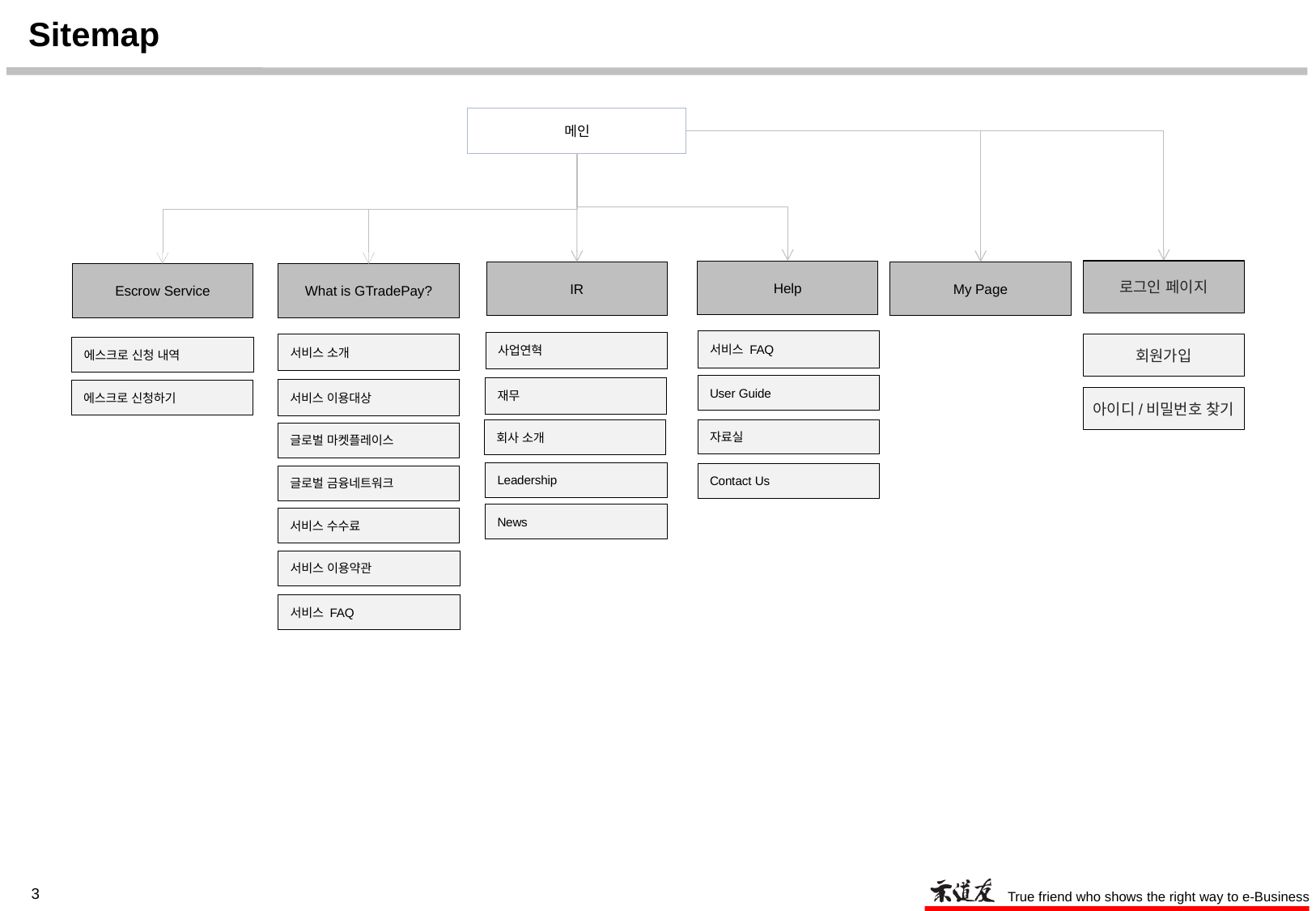

# Sitemap
메인
Help
로그인 페이지
IR
My Page
Escrow Service
What is GTradePay?
서비스 FAQ
사업연혁
회원가입
서비스 소개
에스크로 신청 내역
User Guide
재무
서비스 이용대상
에스크로 신청하기
아이디/비밀번호 찾기
자료실
회사 소개
글로벌 마켓플레이스
Leadership
Contact Us
글로벌 금융네트워크
News
서비스 수수료
서비스 이용약관
서비스 FAQ